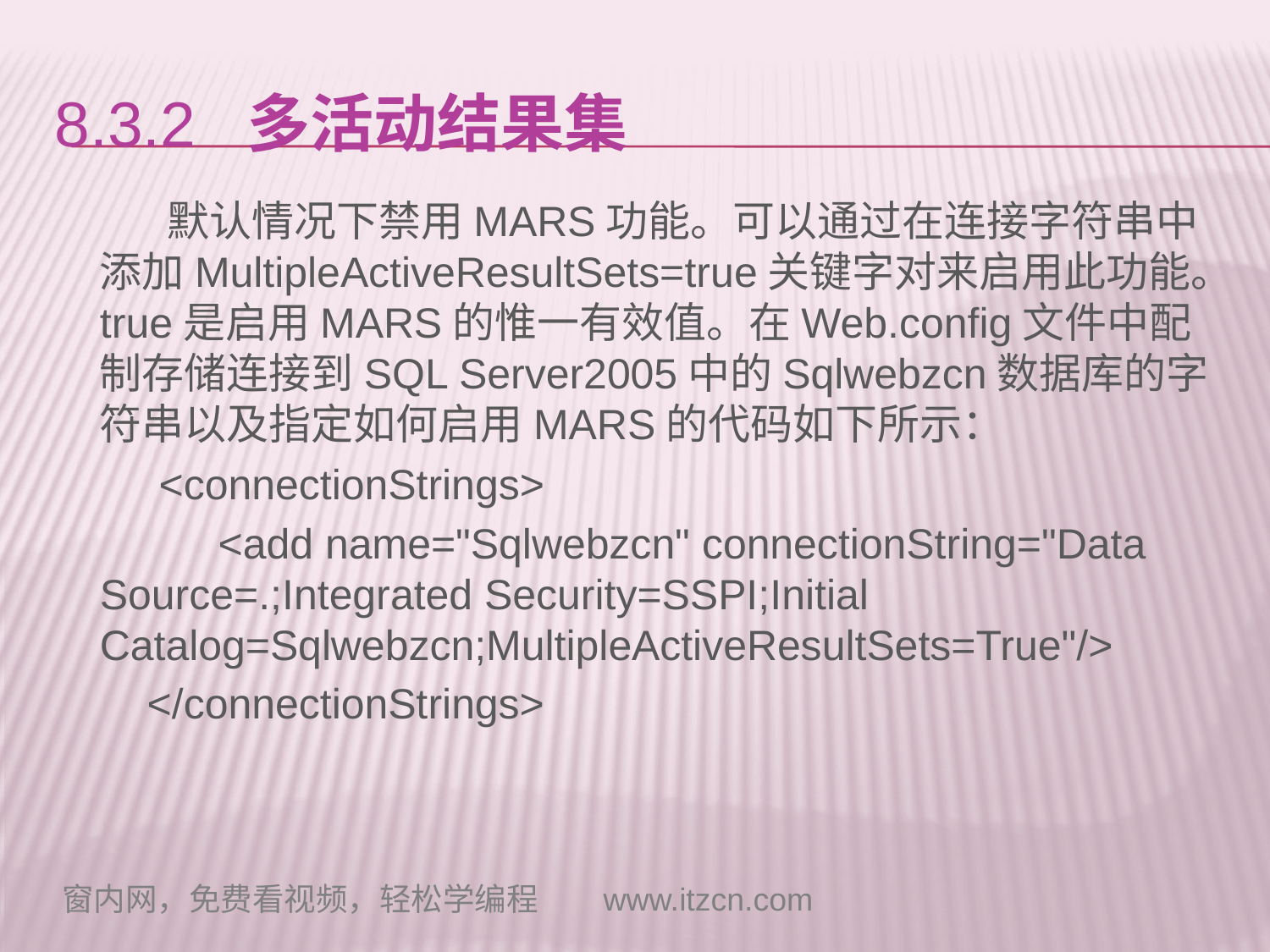

# 8.3.2  多活动结果集
           默认情况下禁用MARS功能。可以通过在连接字符串中添加MultipleActiveResultSets=true关键字对来启用此功能。true是启用MARS的惟一有效值。在Web.config文件中配制存储连接到SQL Server2005中的Sqlwebzcn数据库的字符串以及指定如何启用MARS的代码如下所示：
         <connectionStrings>
              <add name="Sqlwebzcn" connectionString="Data      Source=.;Integrated Security=SSPI;Initial    Catalog=Sqlwebzcn;MultipleActiveResultSets=True"/>
        </connectionStrings>